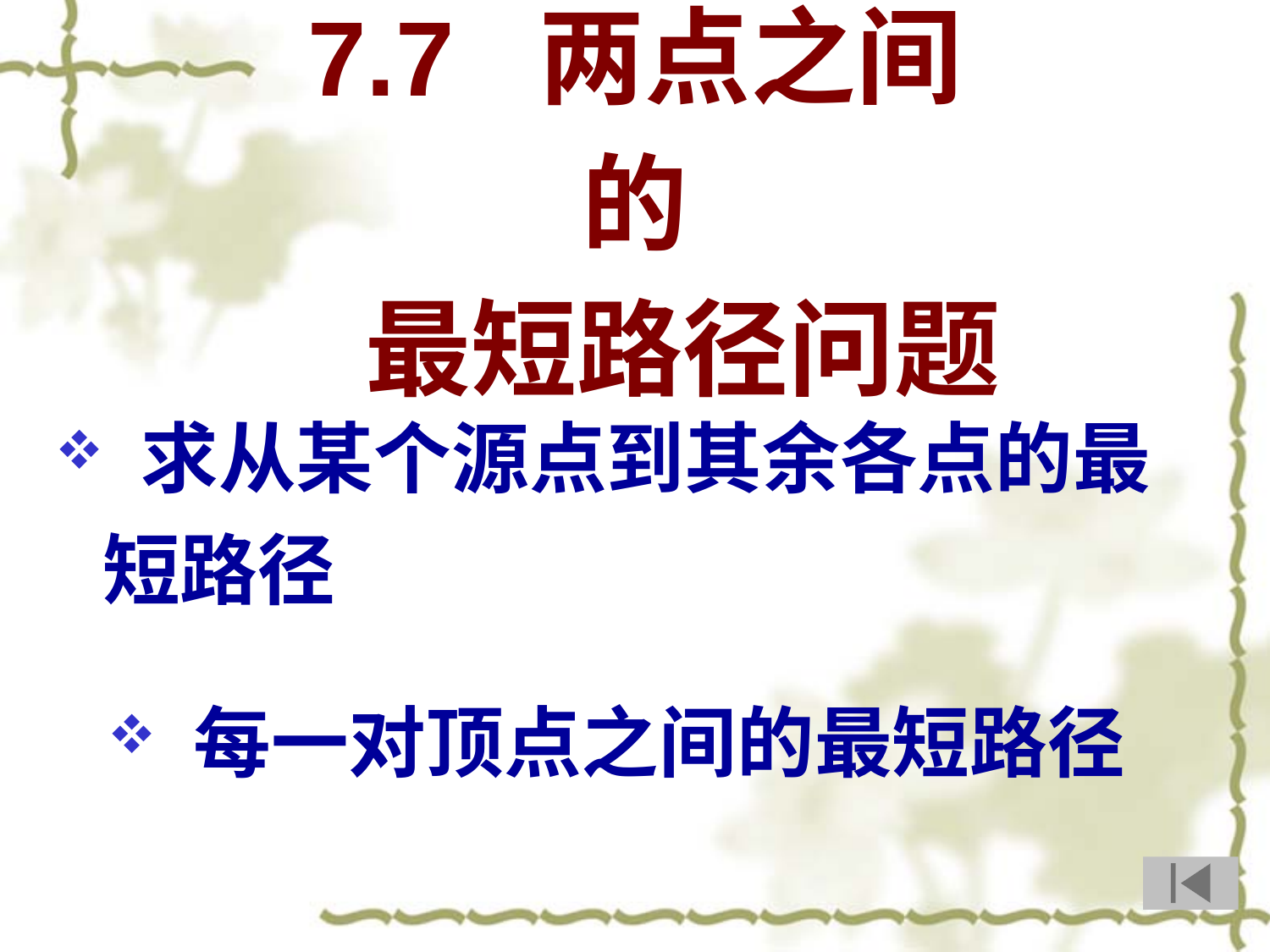

# 7.7  两点之间的 最短路径问题
 求从某个源点到其余各点的最短路径

 每一对顶点之间的最短路径